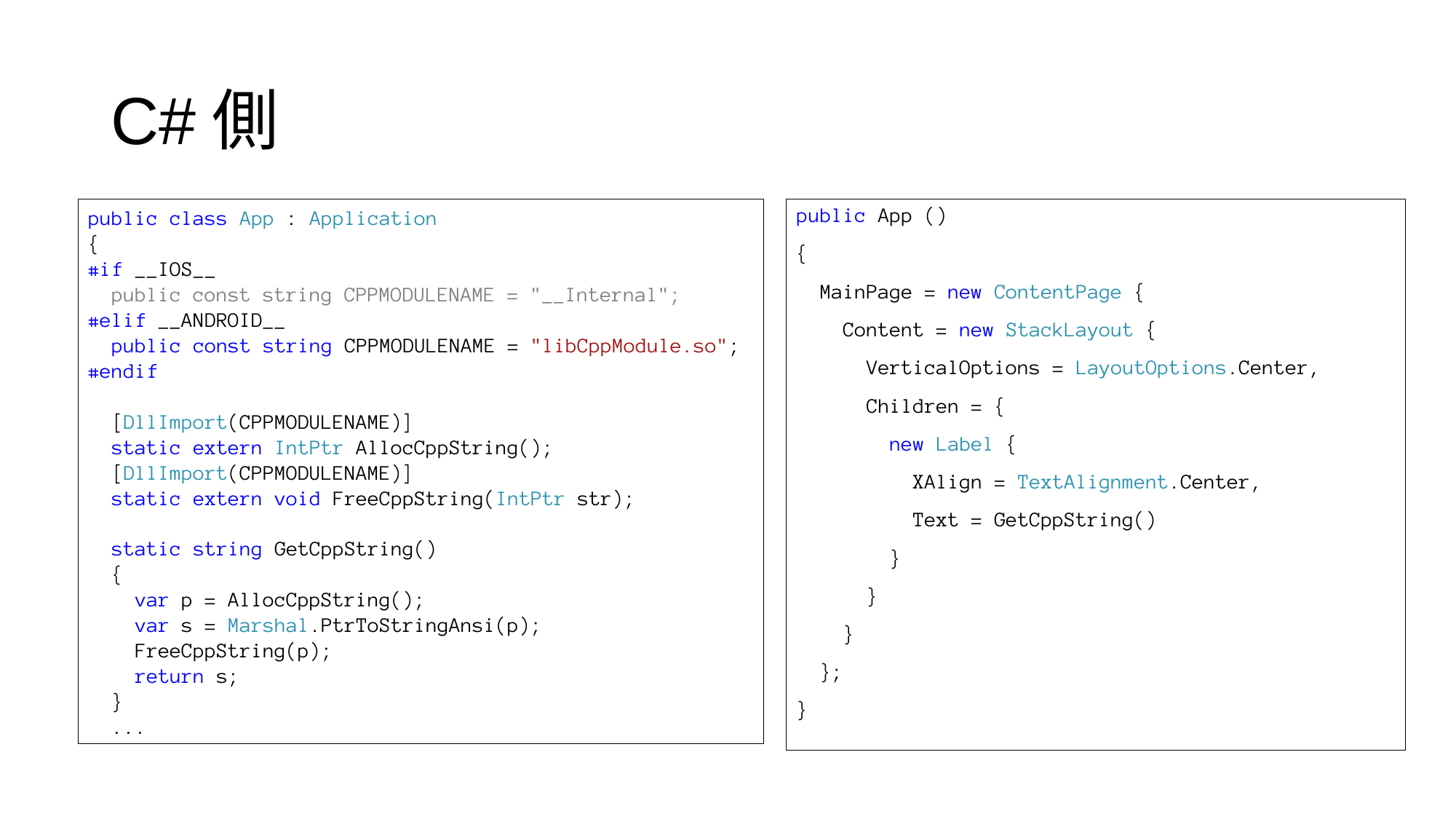

# C#側
public class App : Application
{
#if __IOS__
  public const string CPPMODULENAME = "__Internal";
#elif __ANDROID__
  public const string CPPMODULENAME = "libCppModule.so";
#endif

  [DllImport(CPPMODULENAME)]
  static extern IntPtr AllocCppString();
  [DllImport(CPPMODULENAME)]
  static extern void FreeCppString(IntPtr str);

  static string GetCppString()
  {
    var p = AllocCppString();
    var s = Marshal.PtrToStringAnsi(p);
    FreeCppString(p);
    return s;
  }
  ...
public App ()
{
  MainPage = new ContentPage {
    Content = new StackLayout {
      VerticalOptions = LayoutOptions.Center,
      Children = {
        new Label {
          XAlign = TextAlignment.Center,
          Text = GetCppString()
        }
      }
    }
  };
}